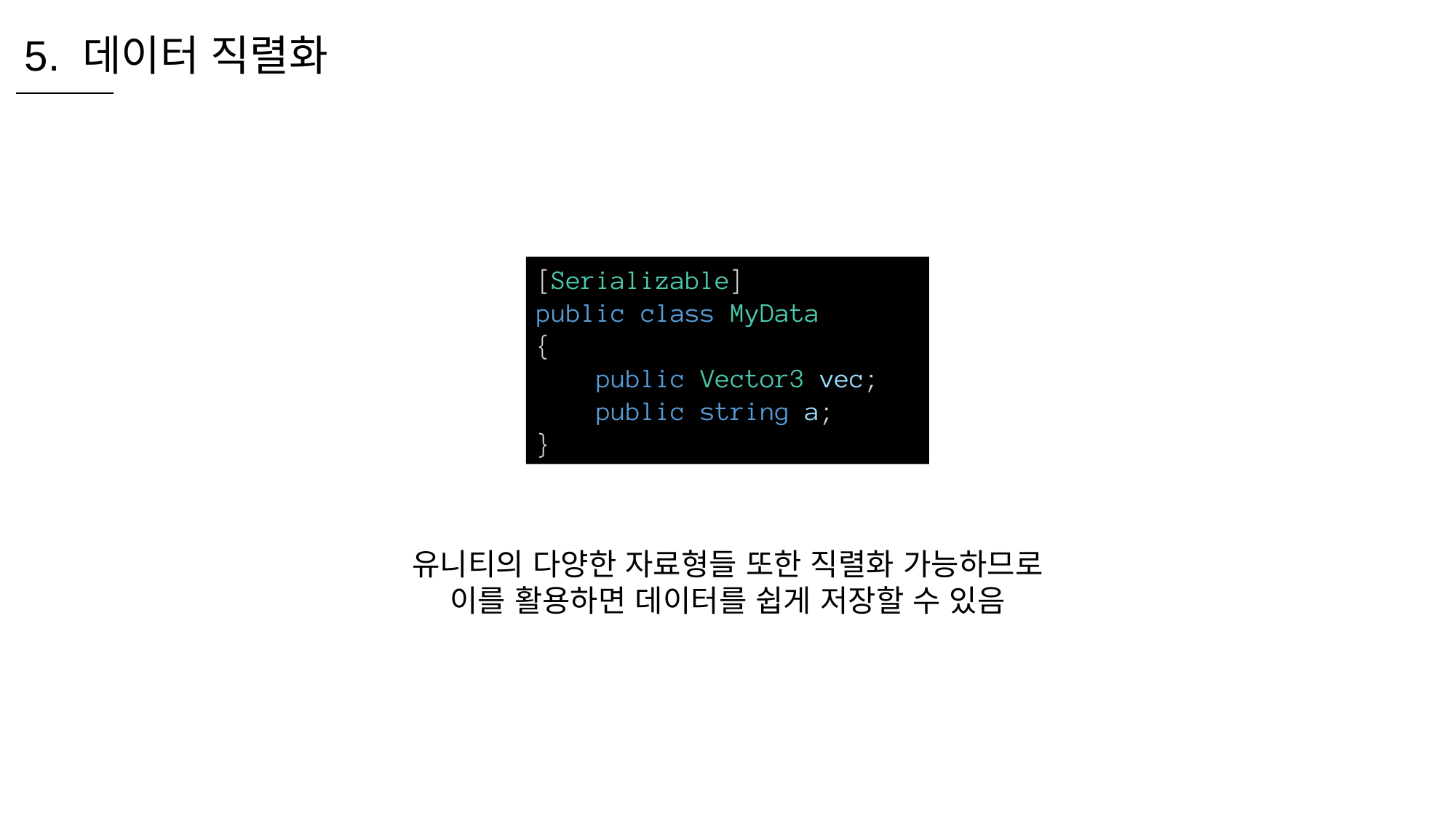

5. 데이터 직렬화
[Serializable]
public class MyData
{
    public Vector3 vec;
    public string a;
}
유니티의 다양한 자료형들 또한 직렬화 가능하므로
이를 활용하면 데이터를 쉽게 저장할 수 있음